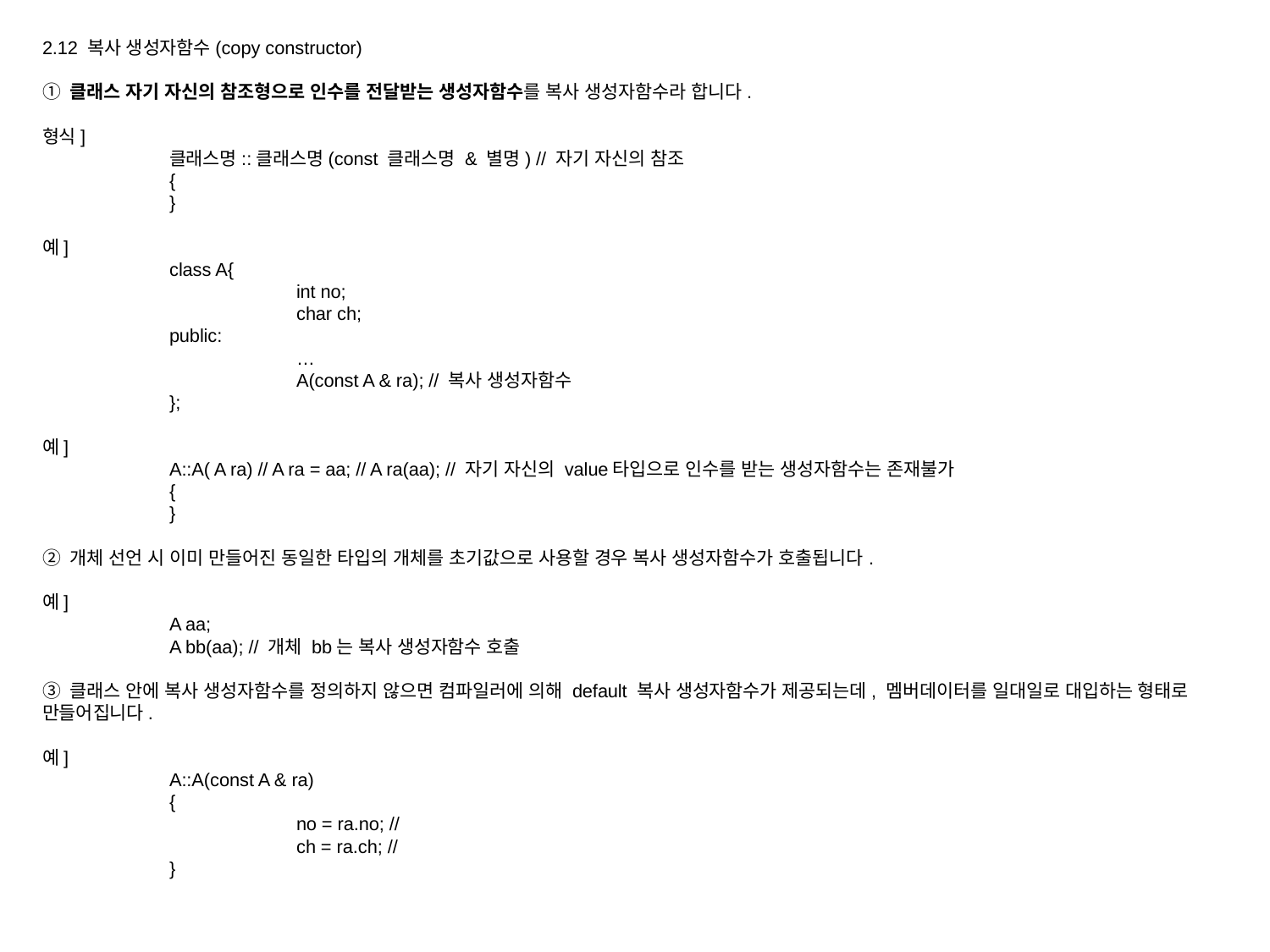

2.12 복사 생성자함수(copy constructor)

① 클래스 자기 자신의 참조형으로 인수를 전달받는 생성자함수를 복사 생성자함수라 합니다.

형식]
	클래스명::클래스명(const 클래스명 & 별명) // 자기 자신의 참조
	{
	}

예]
	class A{
		int no;
		char ch;
	public:
		…
		A(const A & ra); // 복사 생성자함수
	};

예]
	A::A( A ra) // A ra = aa; // A ra(aa); // 자기 자신의 value타입으로 인수를 받는 생성자함수는 존재불가
	{
	}

② 개체 선언 시 이미 만들어진 동일한 타입의 개체를 초기값으로 사용할 경우 복사 생성자함수가 호출됩니다.

예]
	A aa;
	A bb(aa); // 개체 bb는 복사 생성자함수 호출

③ 클래스 안에 복사 생성자함수를 정의하지 않으면 컴파일러에 의해 default 복사 생성자함수가 제공되는데, 멤버데이터를 일대일로 대입하는 형태로 만들어집니다.

예]
	A::A(const A & ra)
	{
		no = ra.no; //
		ch = ra.ch; //
	}